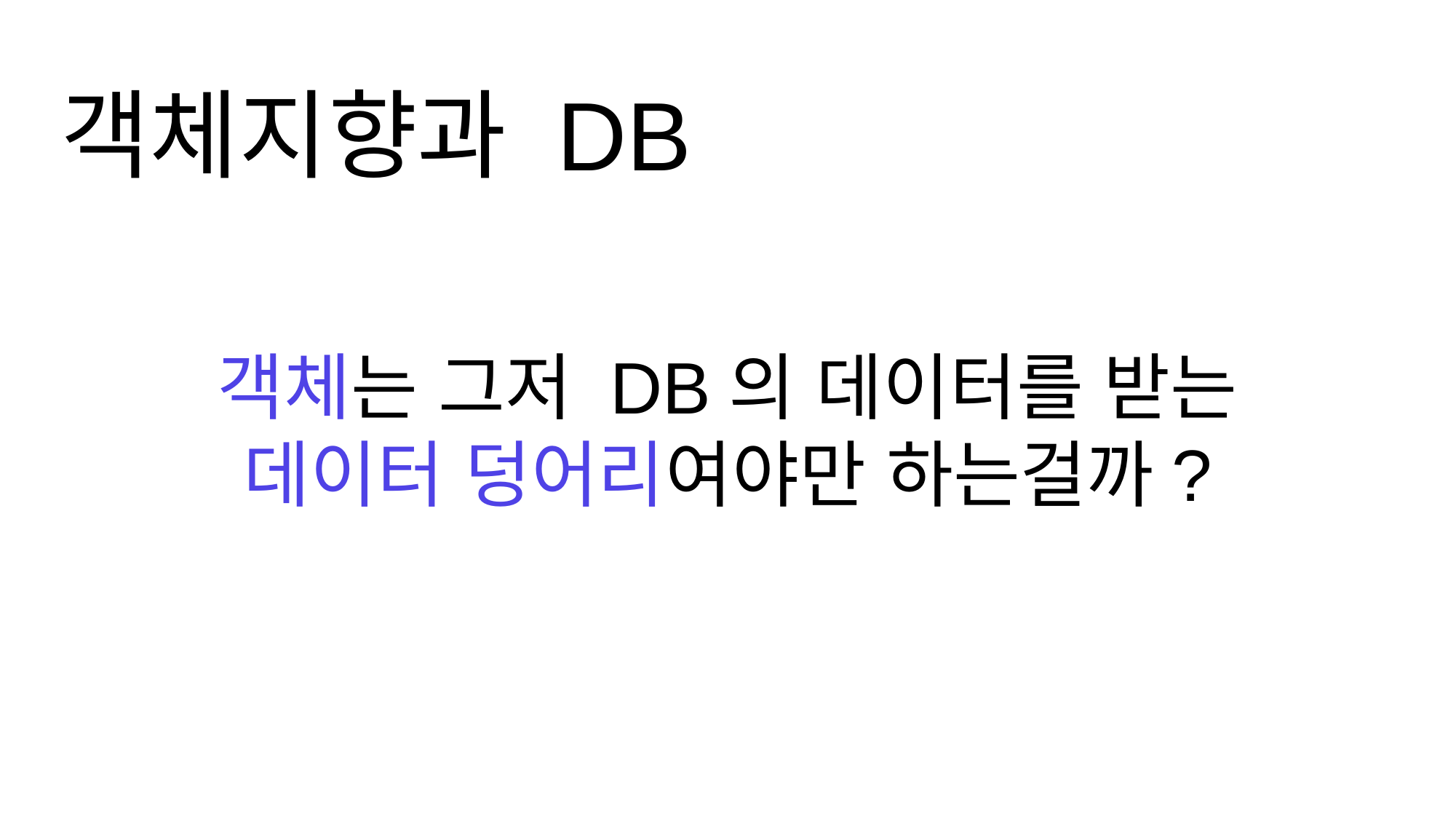

객체지향과 DB
객체는 그저 DB의 데이터를 받는
데이터 덩어리여야만 하는걸까?